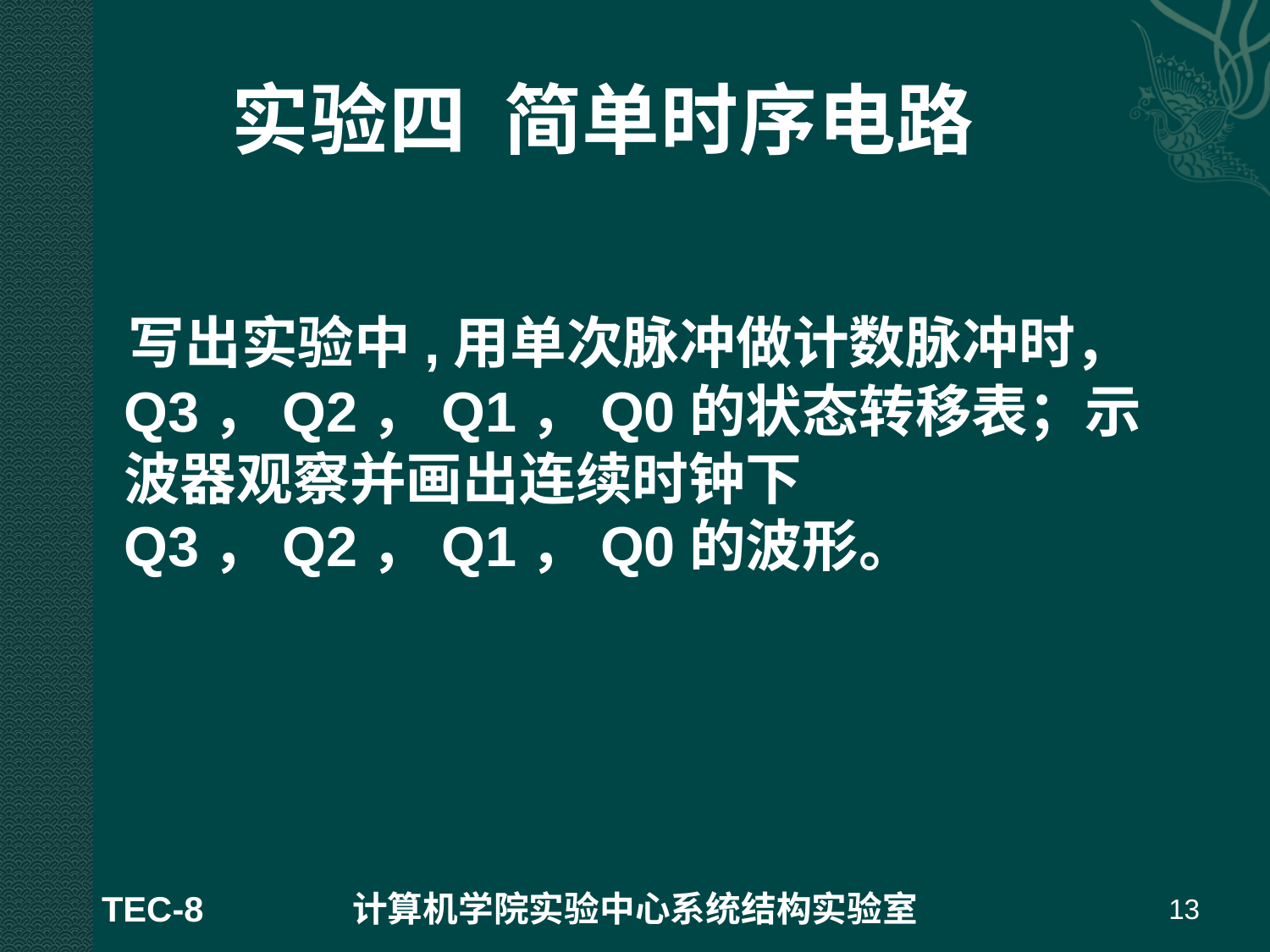

# 实验四  简单时序电路

   写出实验中,用单次脉冲做计数脉冲时， Q3，Q2，Q1，Q0的状态转移表；示波器观察并画出连续时钟下Q3，Q2，Q1，Q0的波形。
TEC-8
计算机学院实验中心系统结构实验室
13